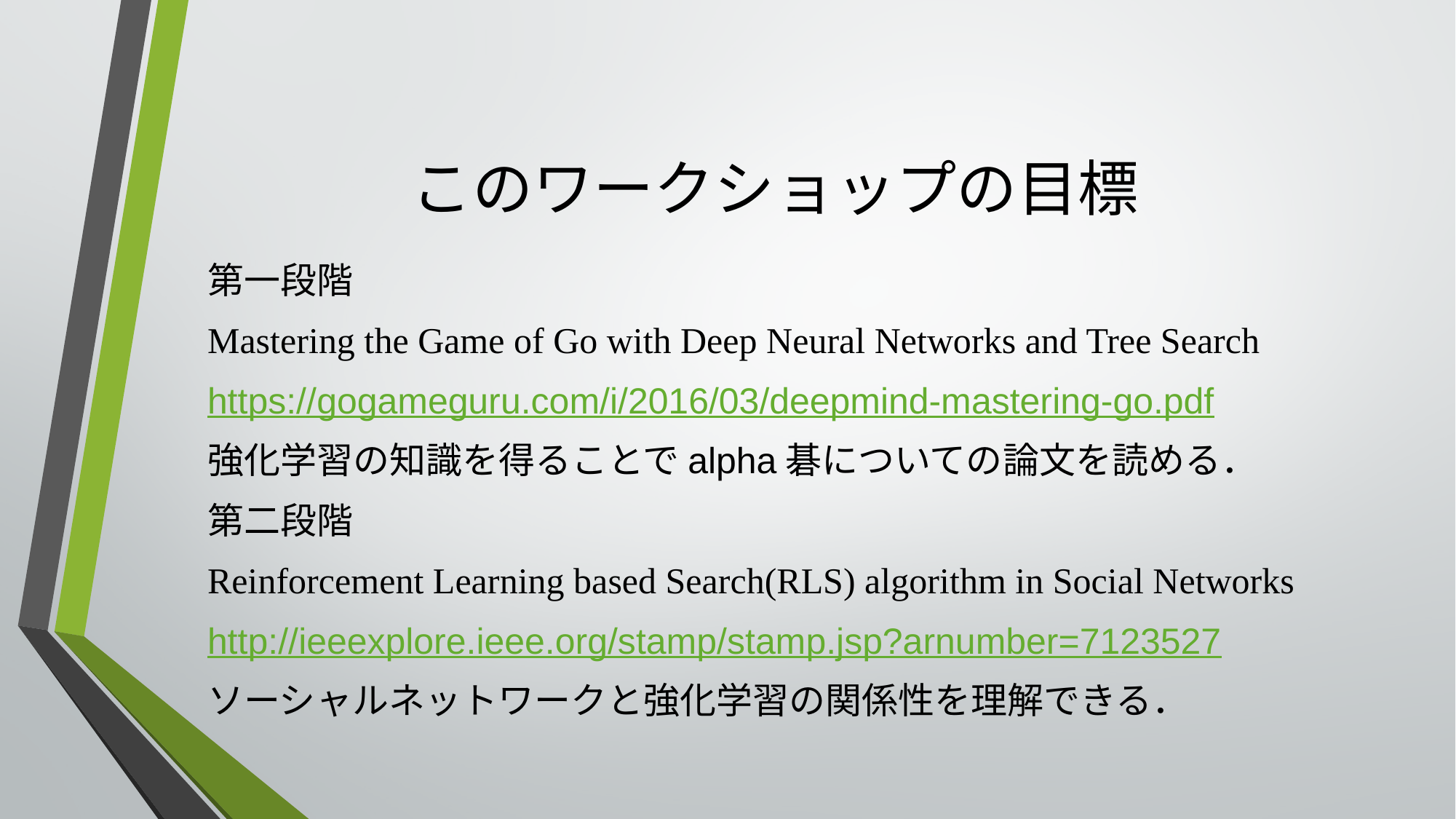

# このワークショップの目標
第一段階
Mastering the Game of Go with Deep Neural Networks and Tree Search
https://gogameguru.com/i/2016/03/deepmind-mastering-go.pdf
強化学習の知識を得ることでalpha碁についての論文を読める．
第二段階
Reinforcement Learning based Search(RLS) algorithm in Social Networks
http://ieeexplore.ieee.org/stamp/stamp.jsp?arnumber=7123527
ソーシャルネットワークと強化学習の関係性を理解できる．